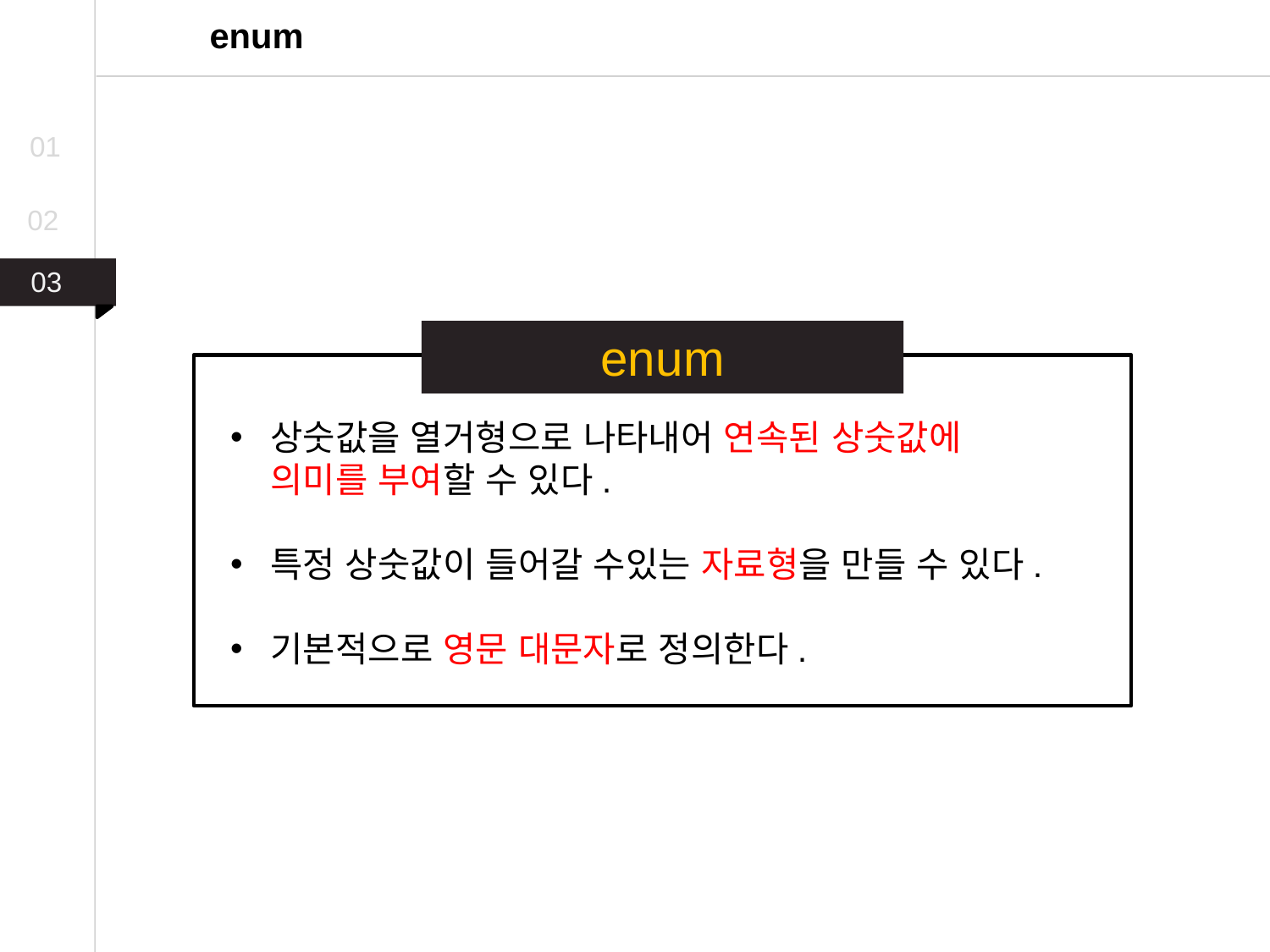

enum
01
02
03

03
02

enum

상숫값을 열거형으로 나타내어 연속된 상숫값에    의미를 부여할 수 있다.

특정 상숫값이 들어갈 수있는 자료형을 만들 수 있다.

기본적으로 영문 대문자로 정의한다.